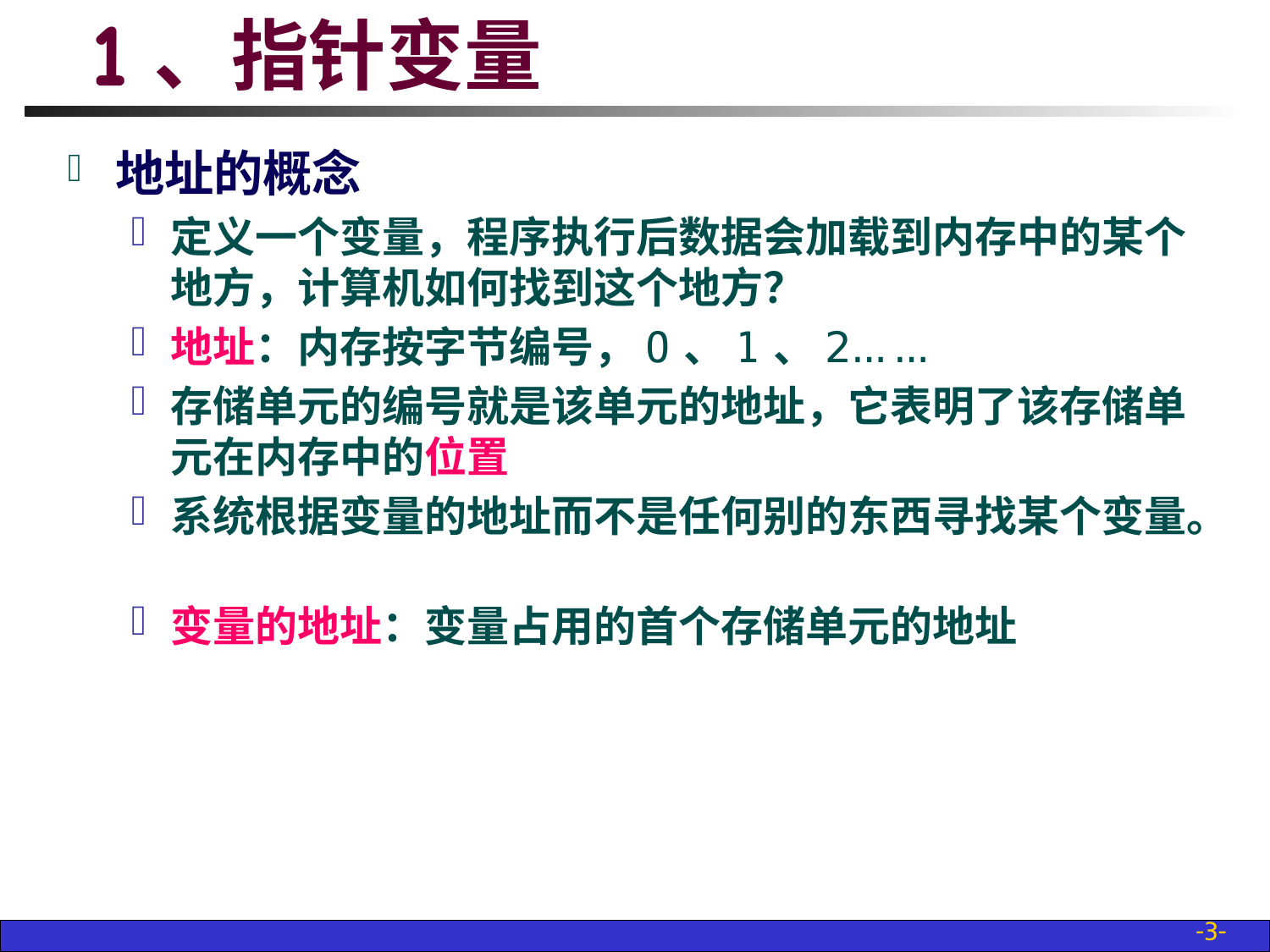

# 1、指针变量
地址的概念
定义一个变量，程序执行后数据会加载到内存中的某个地方，计算机如何找到这个地方？
地址：内存按字节编号，0、1、2……
存储单元的编号就是该单元的地址，它表明了该存储单元在内存中的位置
系统根据变量的地址而不是任何别的东西寻找某个变量。
变量的地址：变量占用的首个存储单元的地址
-3-